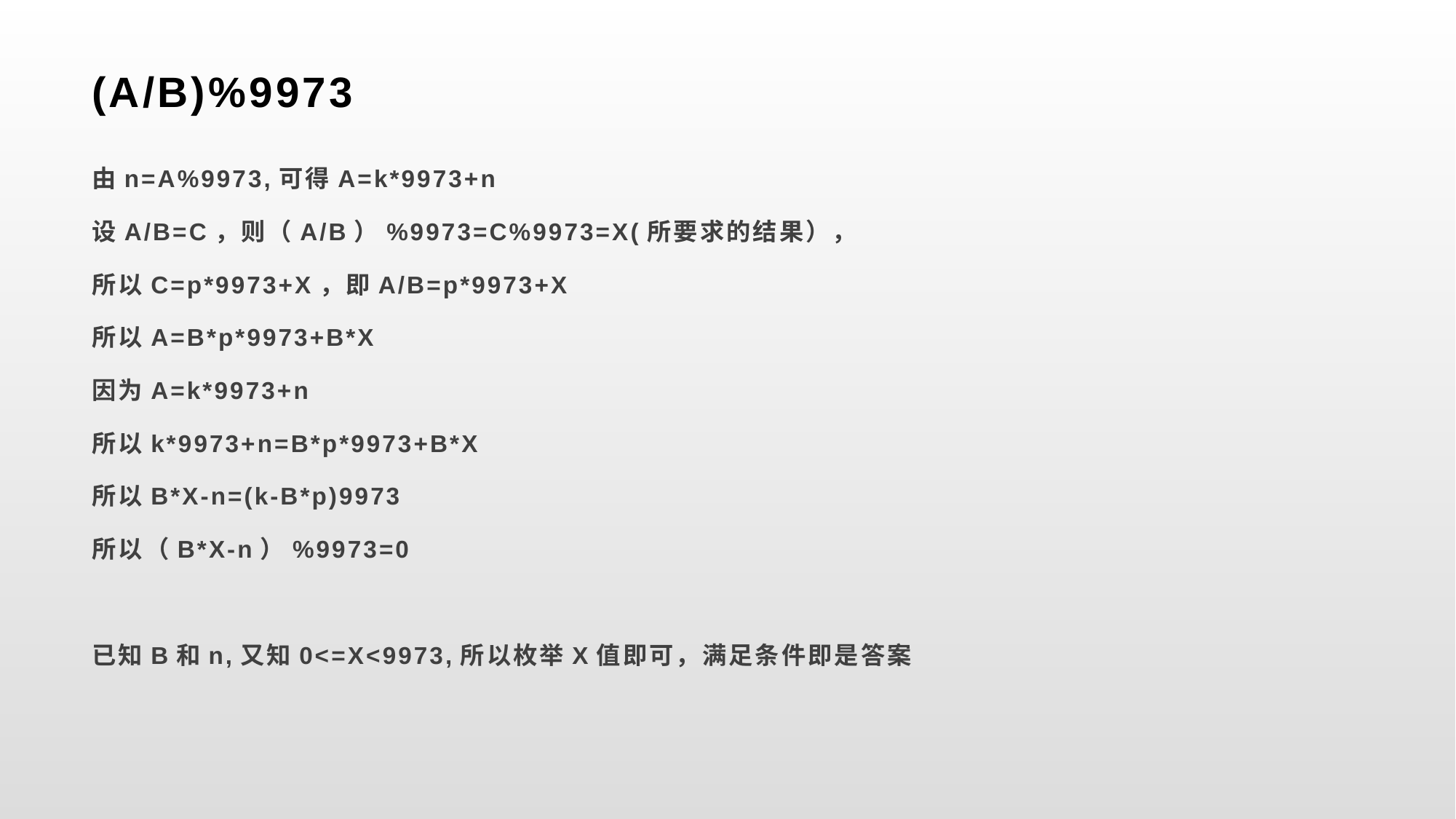

# (A/B)%9973
由n=A%9973,可得A=k*9973+n
设A/B=C，则（A/B）%9973=C%9973=X(所要求的结果），
所以C=p*9973+X，即A/B=p*9973+X
所以A=B*p*9973+B*X
因为A=k*9973+n
所以k*9973+n=B*p*9973+B*X
所以B*X-n=(k-B*p)9973
所以（B*X-n）%9973=0

已知B和n,又知0<=X<9973,所以枚举X值即可，满足条件即是答案